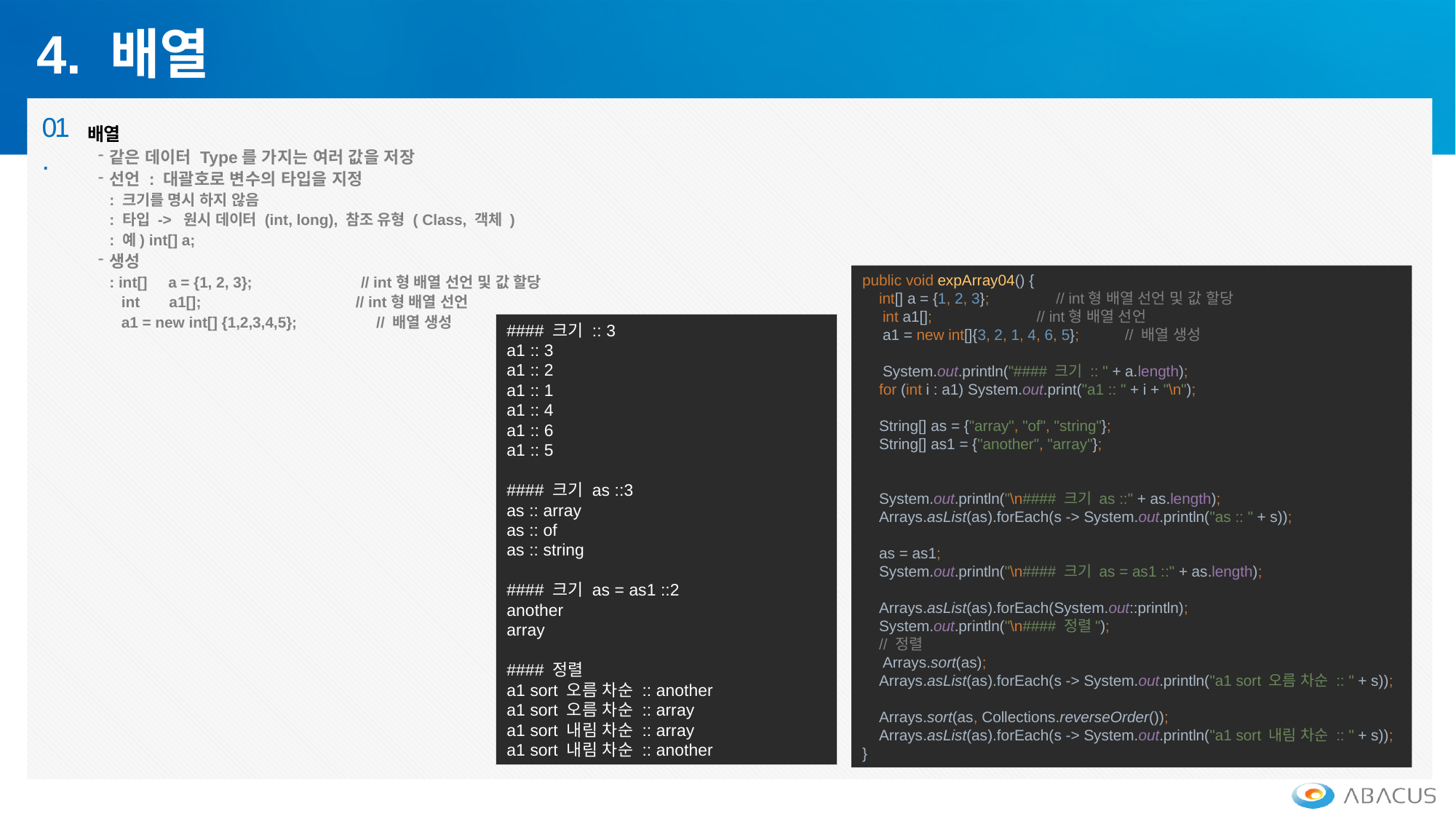

4. 배열

01.
배열
같은 데이터 Type를 가지는 여러 값을 저장
선언 : 대괄호로 변수의 타입을 지정
: 크기를 명시 하지 않음
: 타입 ->  원시 데이터 (int, long), 참조 유형 ( Class, 객체 )
: 예) int[] a;
생성
: int[]     a = {1, 2, 3};                          // int형 배열 선언 및 값 할당
  int       a1[];                                     // int형 배열 선언
  a1 = new int[] {1,2,3,4,5};                   // 배열 생성
public void expArray04() {
    int[] a = {1, 2, 3};                // int형 배열 선언 및 값 할당
    int a1[];                         // int형 배열 선언
    a1 = new int[]{3, 2, 1, 4, 6, 5};           // 배열 생성
    System.out.println("#### 크기 :: " + a.length);
    for (int i : a1) System.out.print("a1 :: " + i + "\n");
    String[] as = {"array", "of", "string"};
    String[] as1 = {"another", "array"};
    System.out.println("\n#### 크기 as ::" + as.length);
    Arrays.asList(as).forEach(s -> System.out.println("as :: " + s));
    as = as1;
    System.out.println("\n#### 크기 as = as1 ::" + as.length);
    Arrays.asList(as).forEach(System.out::println);
    System.out.println("\n#### 정렬");
    // 정렬
    Arrays.sort(as);
    Arrays.asList(as).forEach(s -> System.out.println("a1 sort 오름 차순 :: " + s));
    Arrays.sort(as, Collections.reverseOrder());
    Arrays.asList(as).forEach(s -> System.out.println("a1 sort 내림 차순 :: " + s));
}
#### 크기 :: 3
a1 :: 3
a1 :: 2
a1 :: 1
a1 :: 4
a1 :: 6
a1 :: 5

#### 크기 as ::3
as :: array
as :: of
as :: string

#### 크기 as = as1 ::2
another
array

#### 정렬
a1 sort 오름 차순 :: another
a1 sort 오름 차순 :: array
a1 sort 내림 차순 :: array
a1 sort 내림 차순 :: another